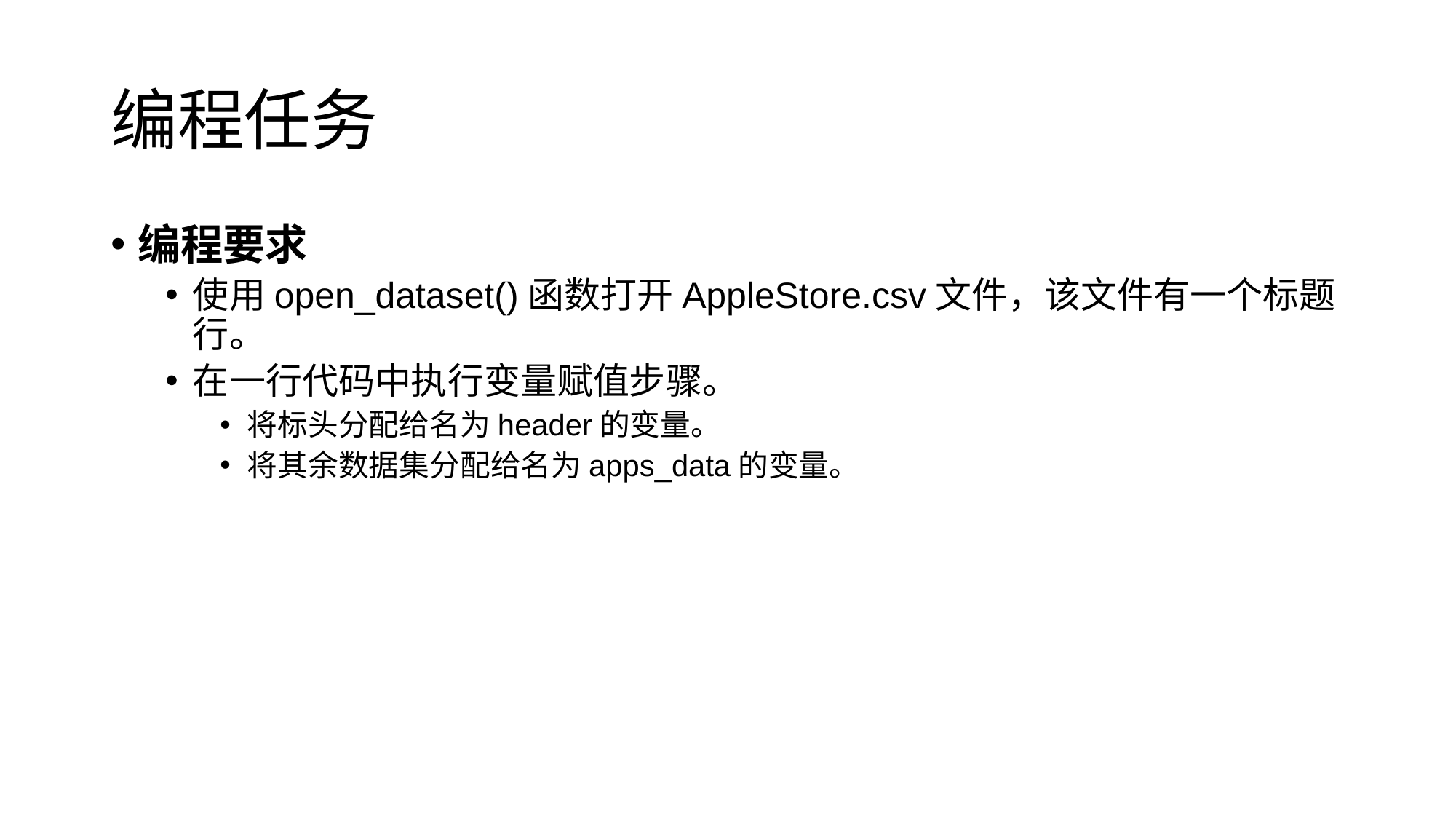

# 编程任务
编程要求
使用open_dataset()函数打开AppleStore.csv文件，该文件有一个标题行。
在一行代码中执行变量赋值步骤。
将标头分配给名为header的变量。
将其余数据集分配给名为apps_data的变量。